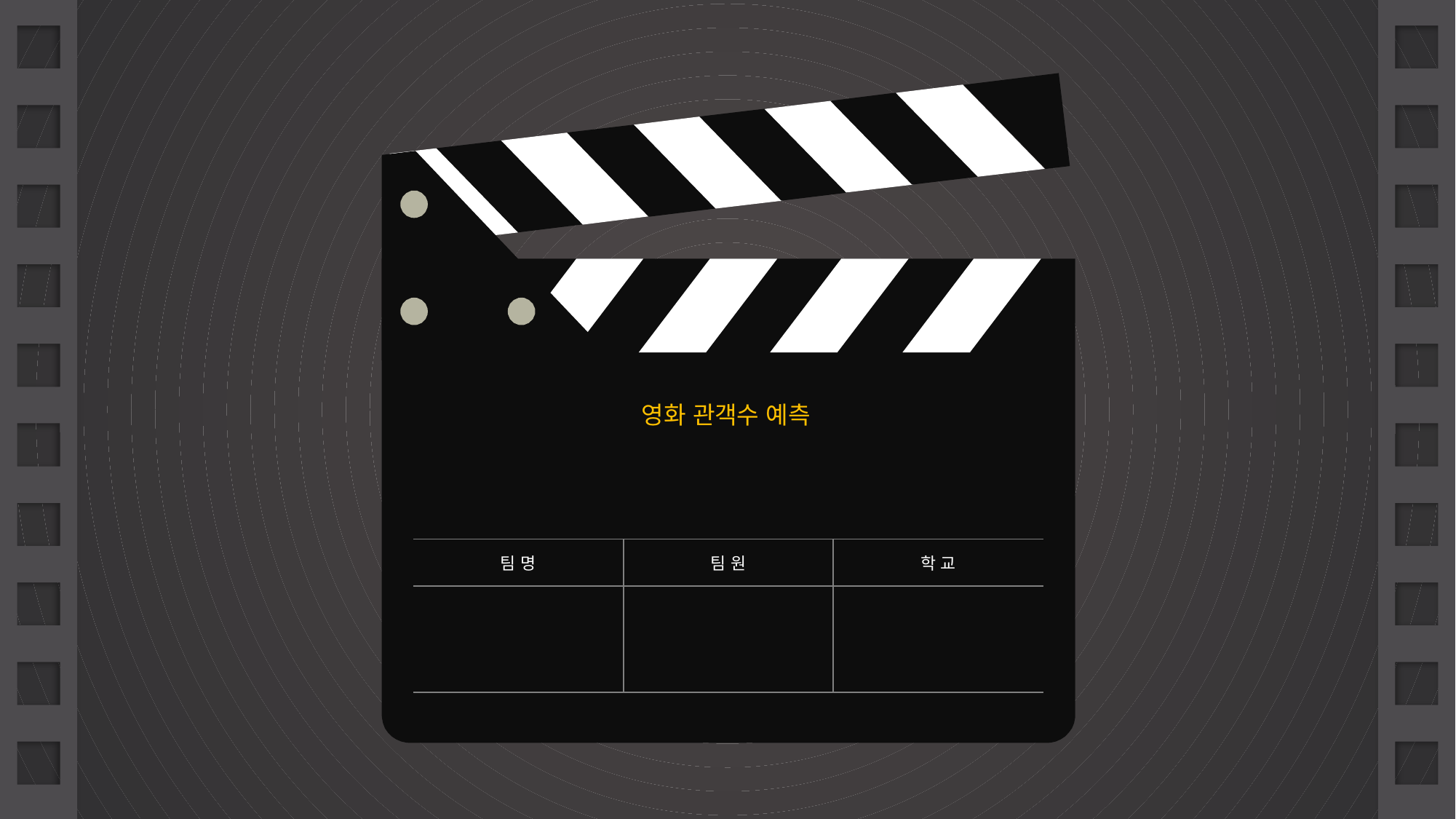

영화 관객수 예측

| 팀 명 | 팀 원 | 학 교 |
| --- | --- | --- |
|  |  |  |